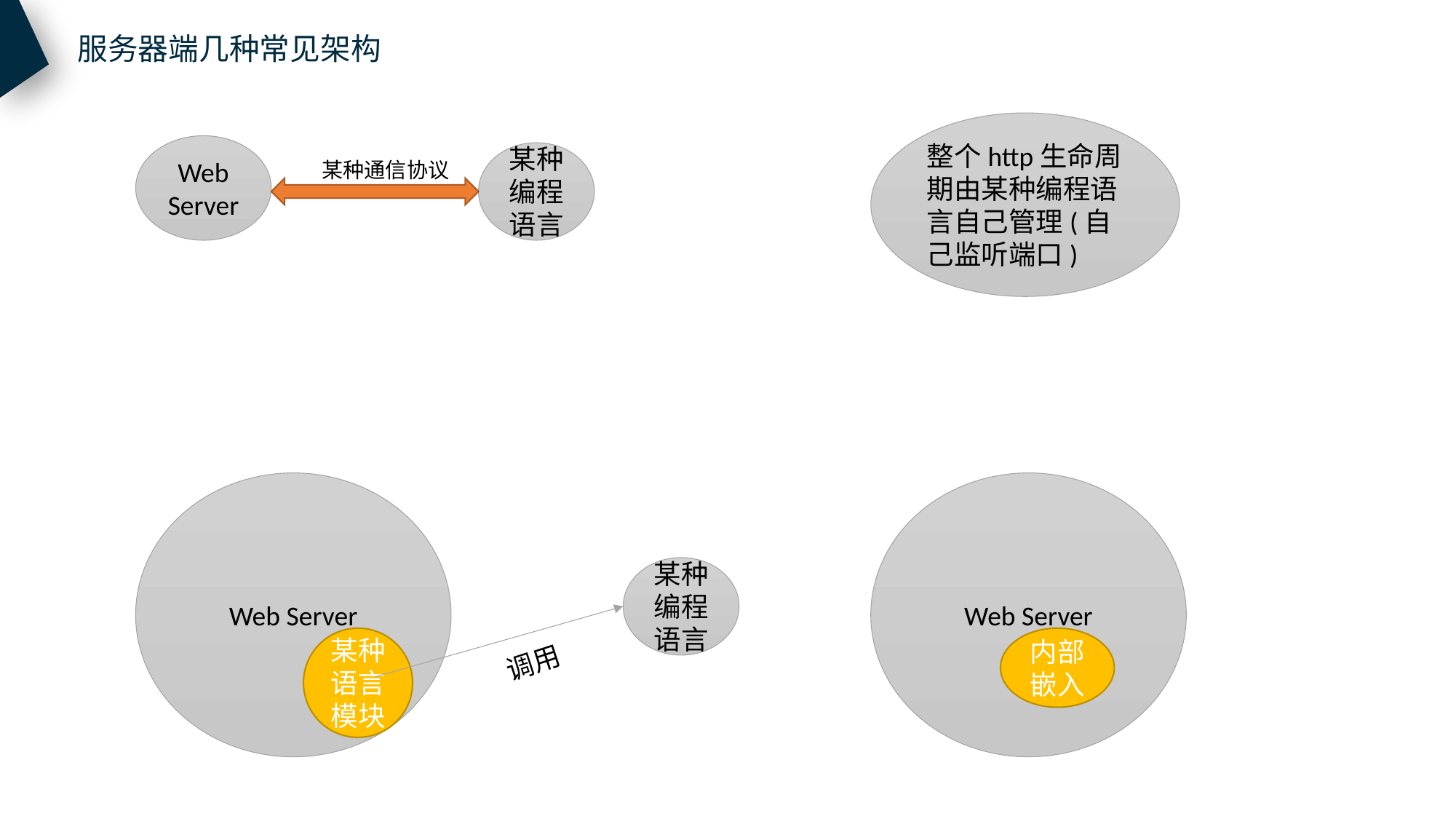

服务器端几种常见架构
整个http生命周期由某种编程语言自己管理(自己监听端口)
Web Server
某种编程语言
某种通信协议

Web Server
Web Server
某种编程语言
某种语言模块
内部嵌入
调用